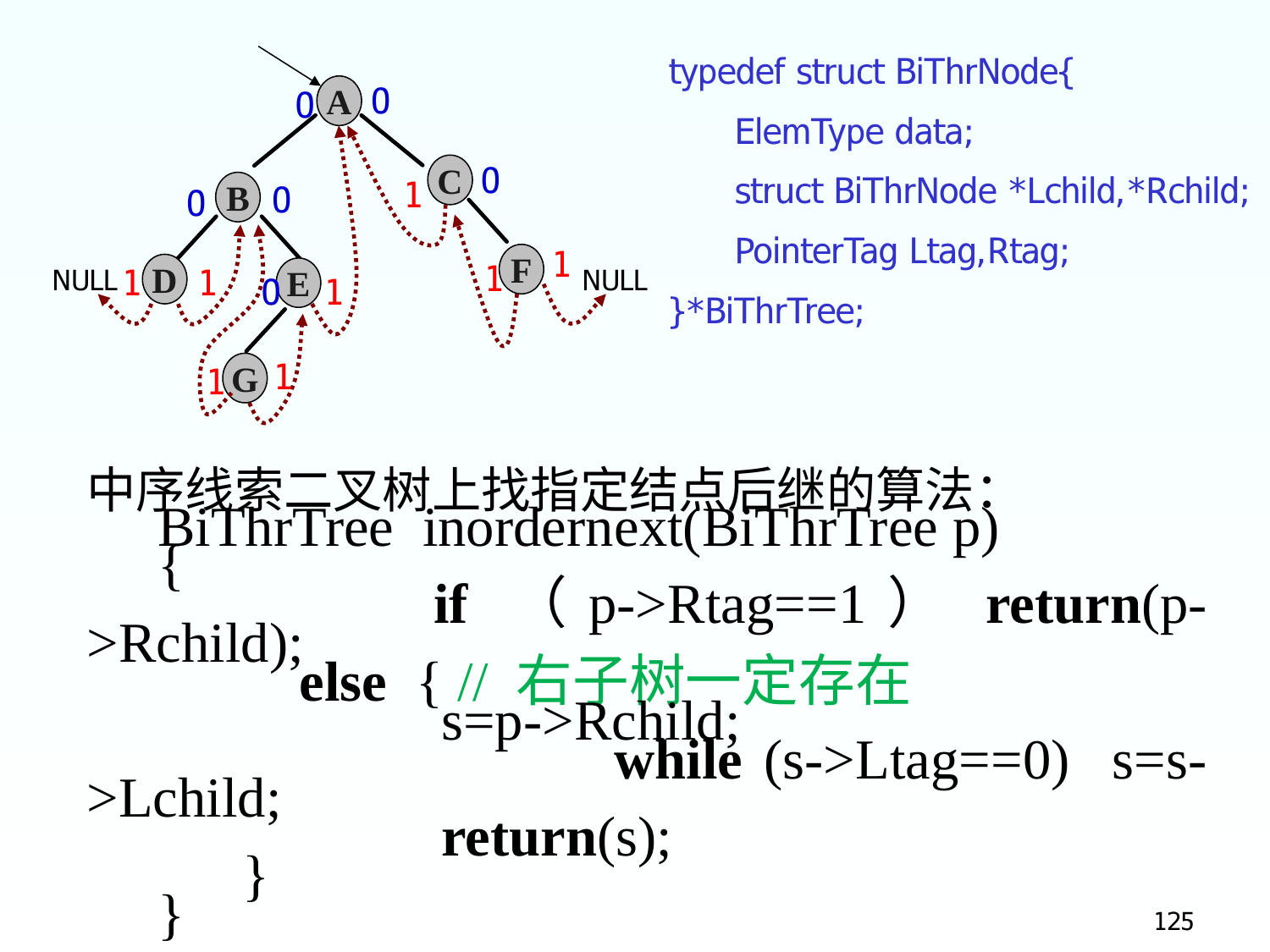

typedef struct BiThrNode{
      ElemType data;
      struct BiThrNode *Lchild,*Rchild;
      PointerTag Ltag,Rtag;
}*BiThrTree;

0
A
0

0
C
1
0
B
0

1
F
1
D
1
1
NULL
E
0
1

1
1
G
NULL
中序线索二叉树上找指定结点后继的算法：
     BiThrTree  inordernext(BiThrTree p)
     {
                if （p->Rtag==1） return(p->Rchild);
               else  { // 右子树一定存在
                         s=p->Rchild;
                         while (s->Ltag==0)  s=s->Lchild;
                         return(s);
           }
     }
125